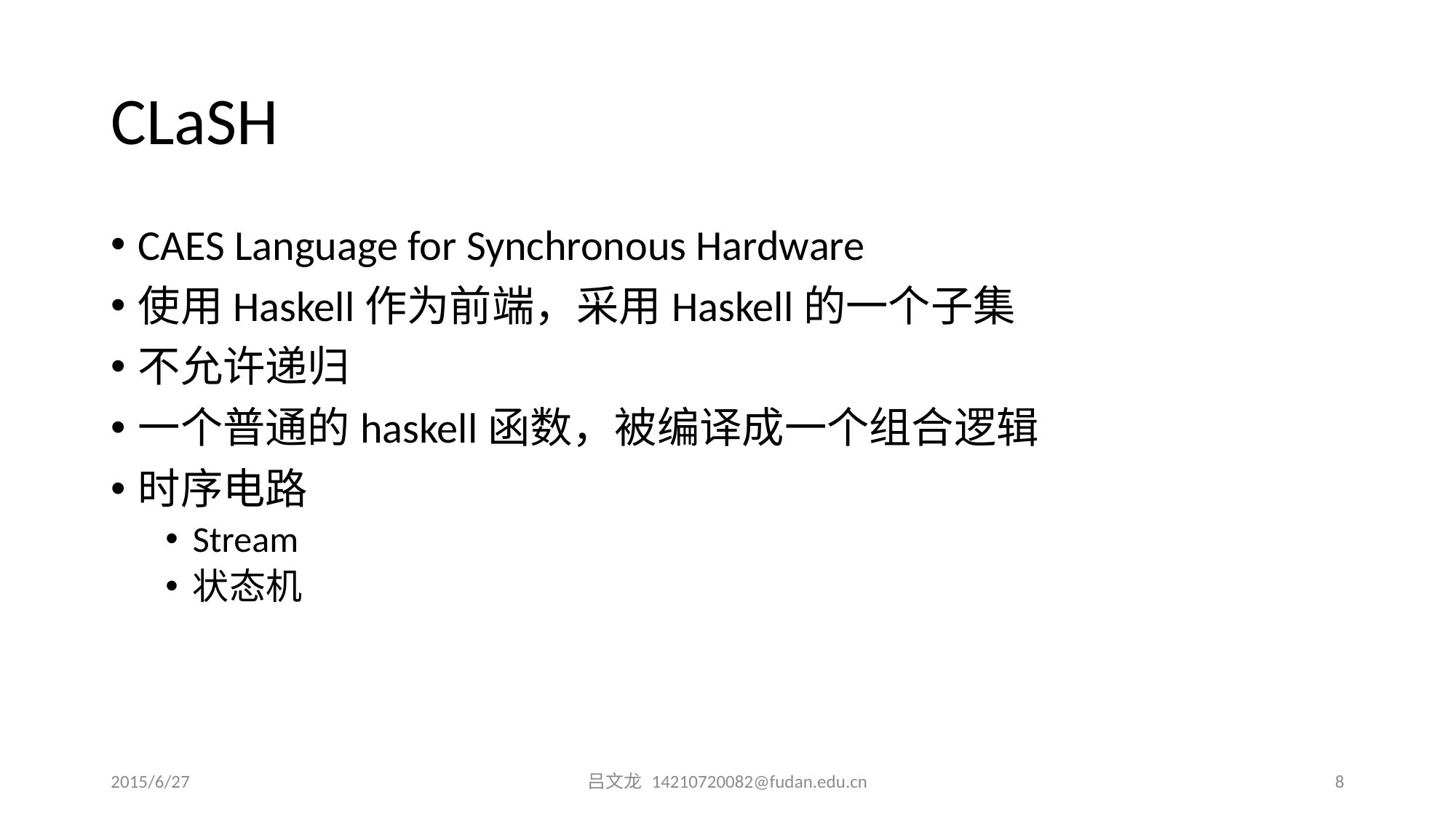

# CLaSH
CAES Language for Synchronous Hardware
使用Haskell作为前端，采用Haskell的一个子集
不允许递归
一个普通的haskell函数，被编译成一个组合逻辑
时序电路
Stream
状态机

2015/6/27
吕文龙 14210720082@fudan.edu.cn
8